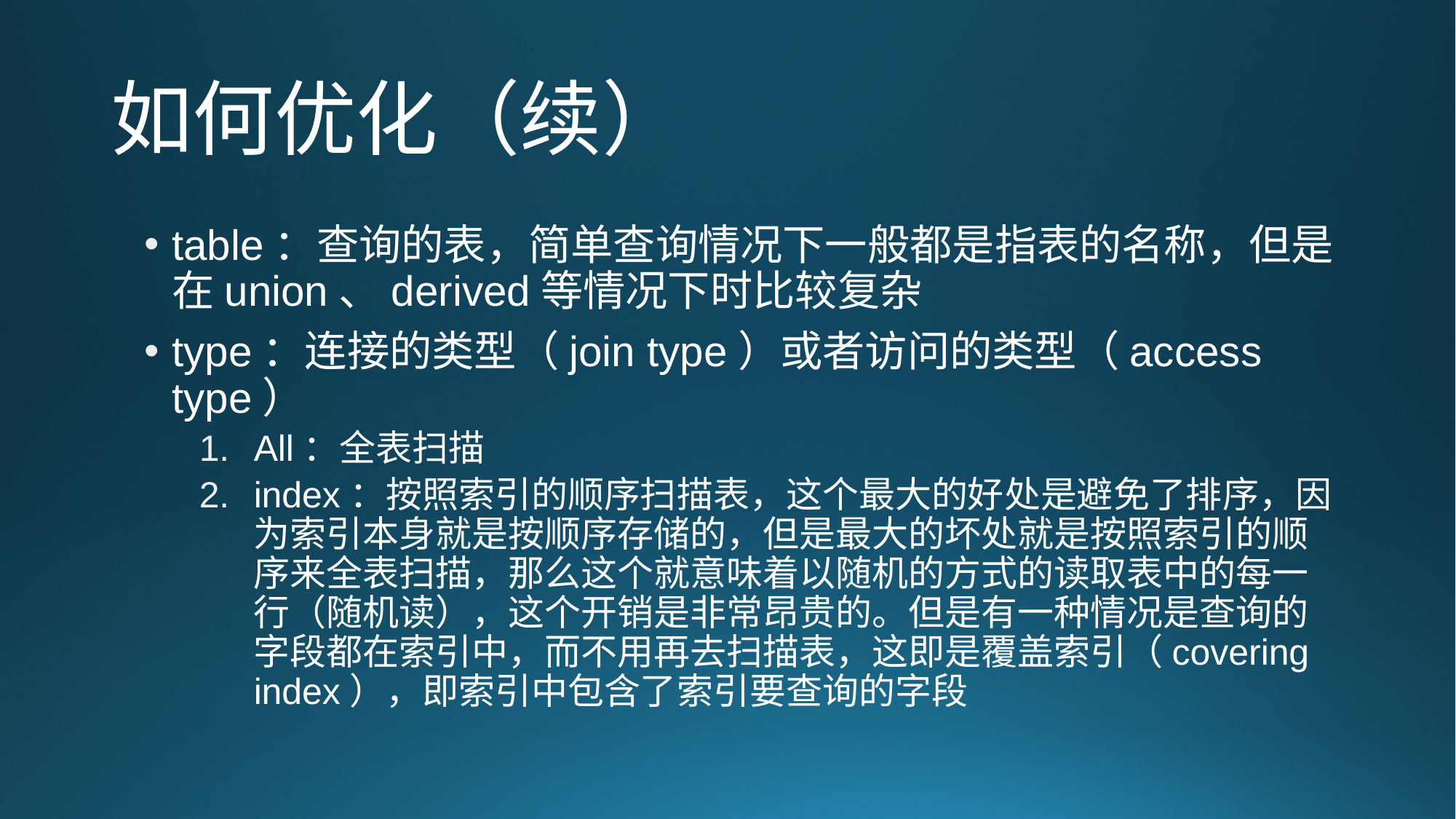

# 如何优化（续）
table：查询的表，简单查询情况下一般都是指表的名称，但是在union、derived等情况下时比较复杂
type：连接的类型（join type）或者访问的类型（access type）
All：全表扫描
index：按照索引的顺序扫描表，这个最大的好处是避免了排序，因为索引本身就是按顺序存储的，但是最大的坏处就是按照索引的顺序来全表扫描，那么这个就意味着以随机的方式的读取表中的每一行（随机读），这个开销是非常昂贵的。但是有一种情况是查询的字段都在索引中，而不用再去扫描表，这即是覆盖索引（covering index），即索引中包含了索引要查询的字段